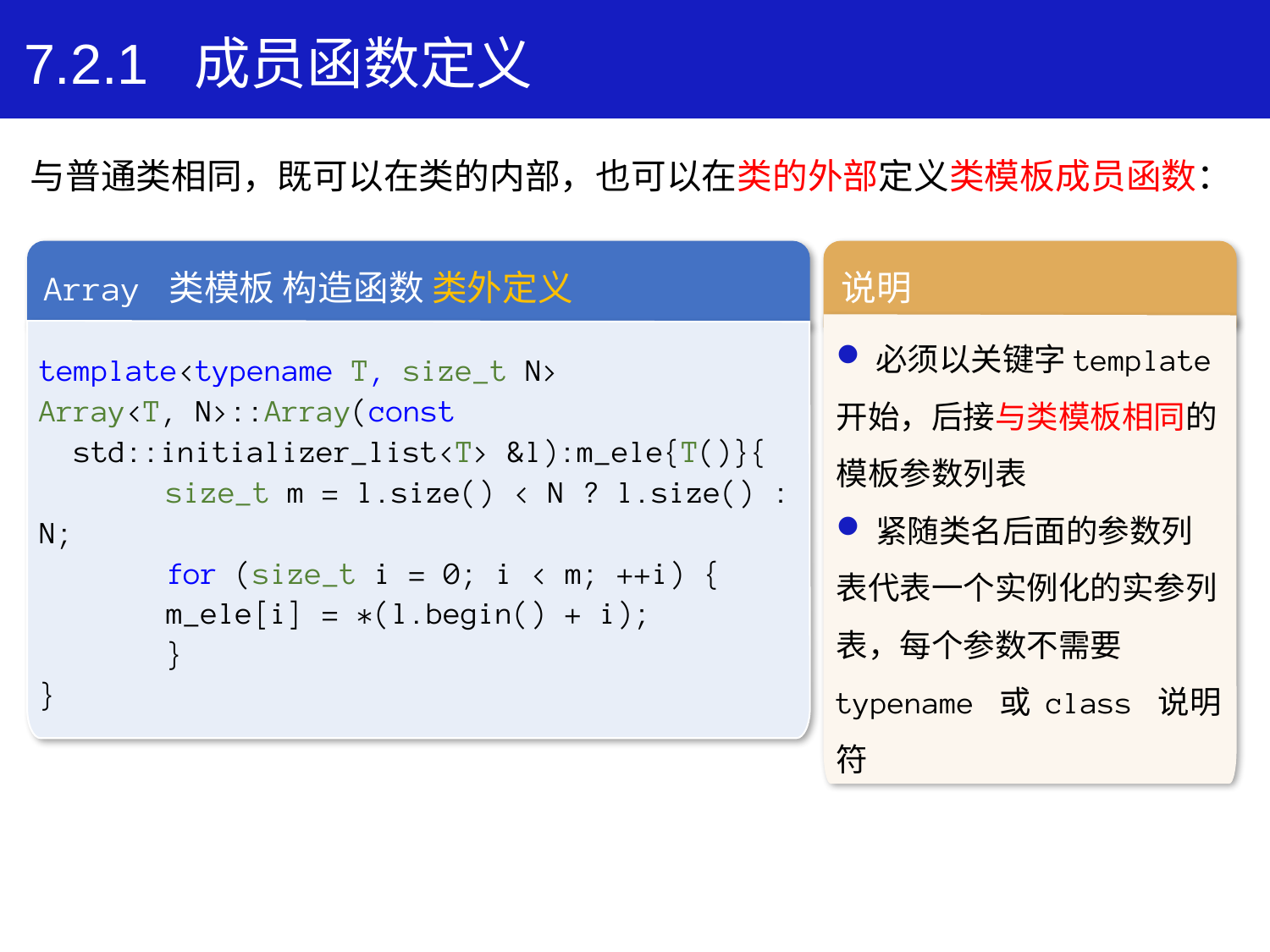

7.2.1  成员函数定义
与普通类相同，既可以在类的内部，也可以在类的外部定义类模板成员函数：
Array 类模板 构造函数 类外定义
template<typename T, size_t N>
Array<T, N>::Array(const
  std::initializer_list<T> &l):m_ele{T()}{
	size_t m = l.size() < N ? l.size() : N;
	for (size_t i = 0; i < m; ++i) {
	m_ele[i] = *(l.begin() + i);
	}
}
学习目标
说明
必须以关键字template
开始，后接与类模板相同的模板参数列表
紧随类名后面的参数列
表代表一个实例化的实参列表，每个参数不需要typename 或 class 说明符
28